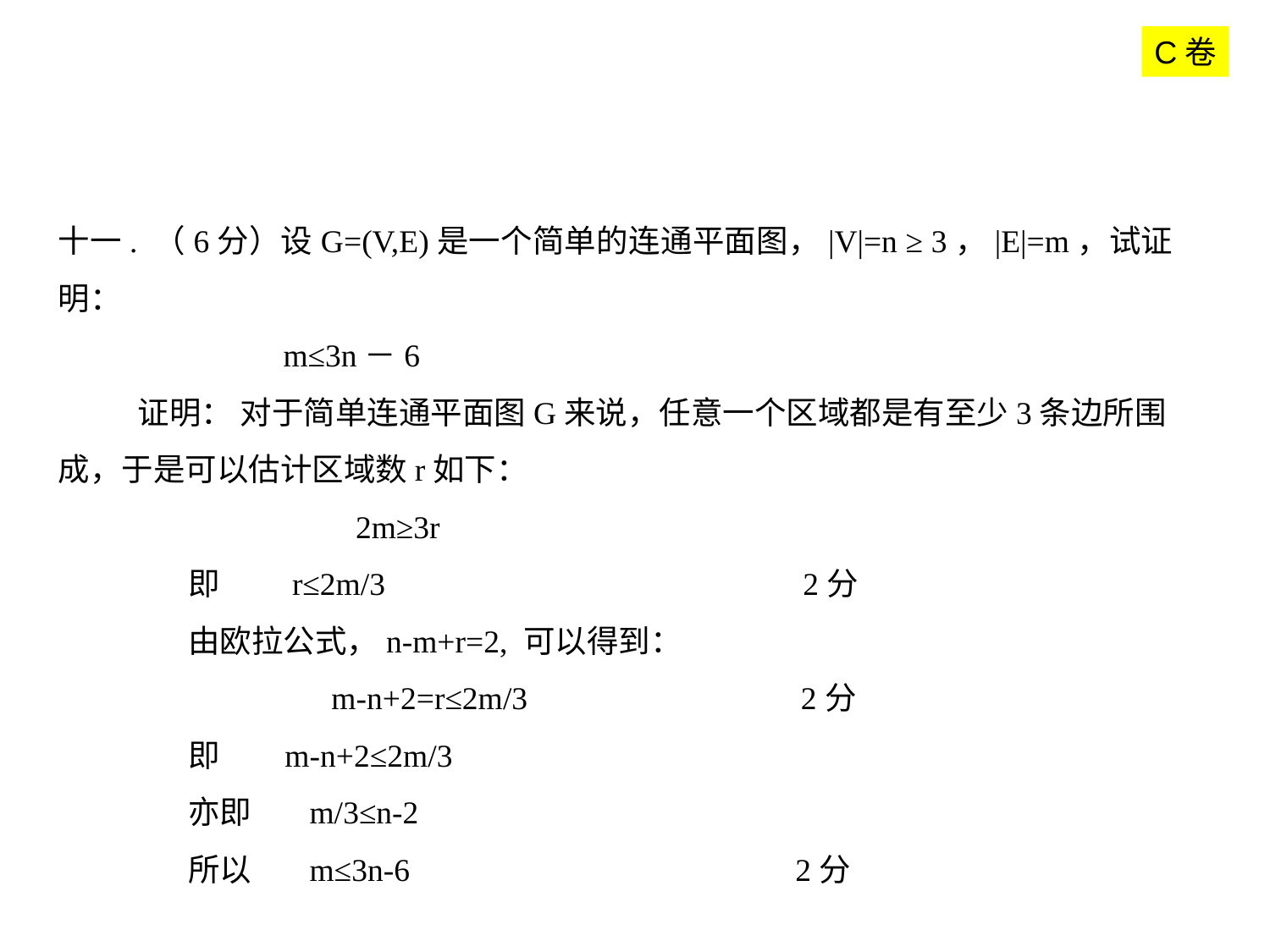

C卷
十一. （6分）设G=(V,E)是一个简单的连通平面图，|V|=n ≥ 3，|E|=m，试证明：
                            m≤3n－6
          证明： 对于简单连通平面图G来说，任意一个区域都是有至少3条边所围成，于是可以估计区域数r如下：
                                     2m≥3r
                 即         r≤2m/3                                                    2分
                 由欧拉公式，n-m+r=2, 可以得到：
                                  m-n+2=r≤2m/3                                  2分
                 即        m-n+2≤2m/3
                 亦即       m/3≤n-2
                 所以       m≤3n-6                                                2分